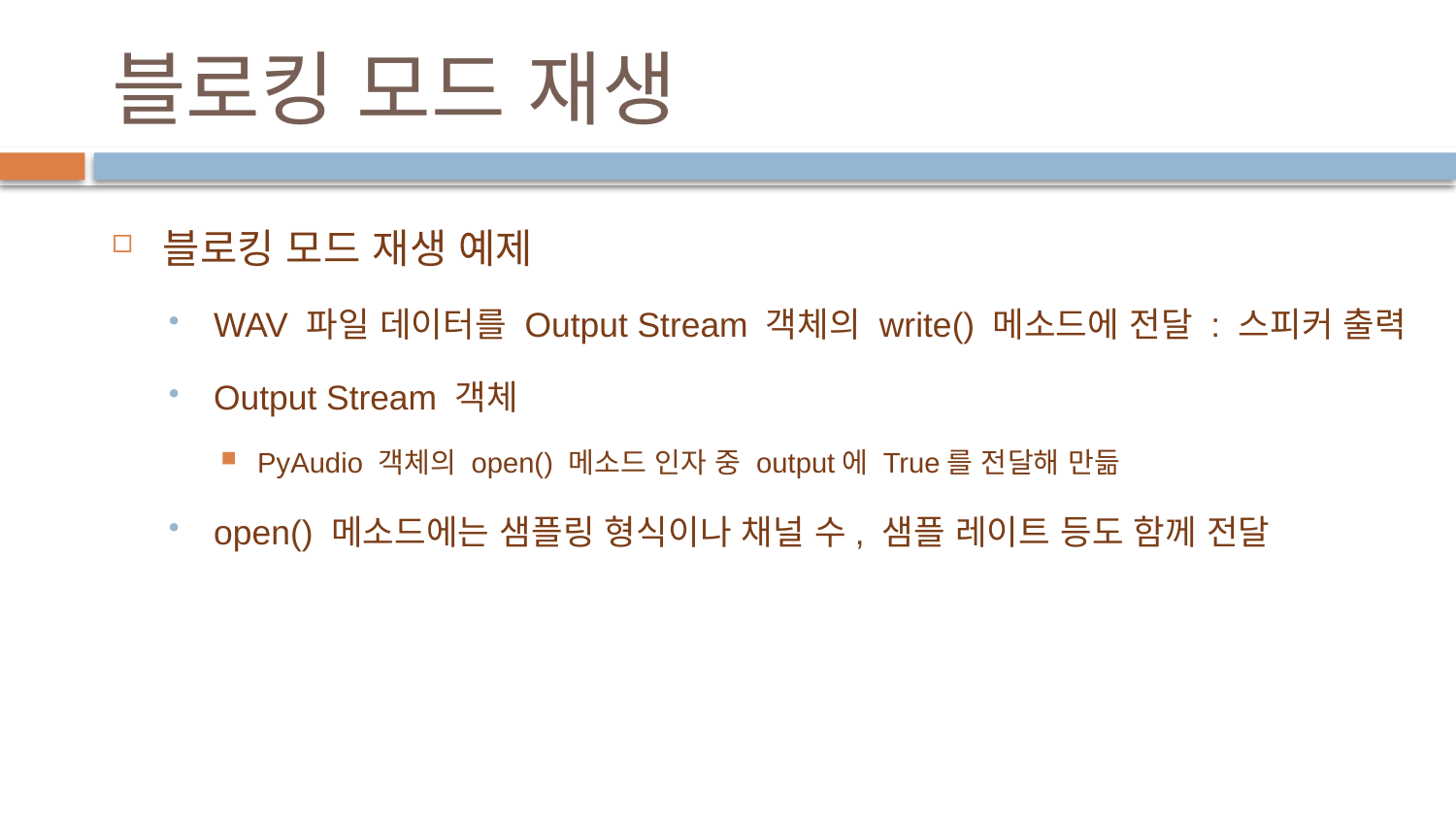

# 블로킹 모드 재생
블로킹 모드 재생 예제
WAV 파일 데이터를 Output Stream 객체의 write() 메소드에 전달 : 스피커 출력
Output Stream 객체
PyAudio 객체의 open() 메소드 인자 중 output에 True를 전달해 만듦
open() 메소드에는 샘플링 형식이나 채널 수, 샘플 레이트 등도 함께 전달